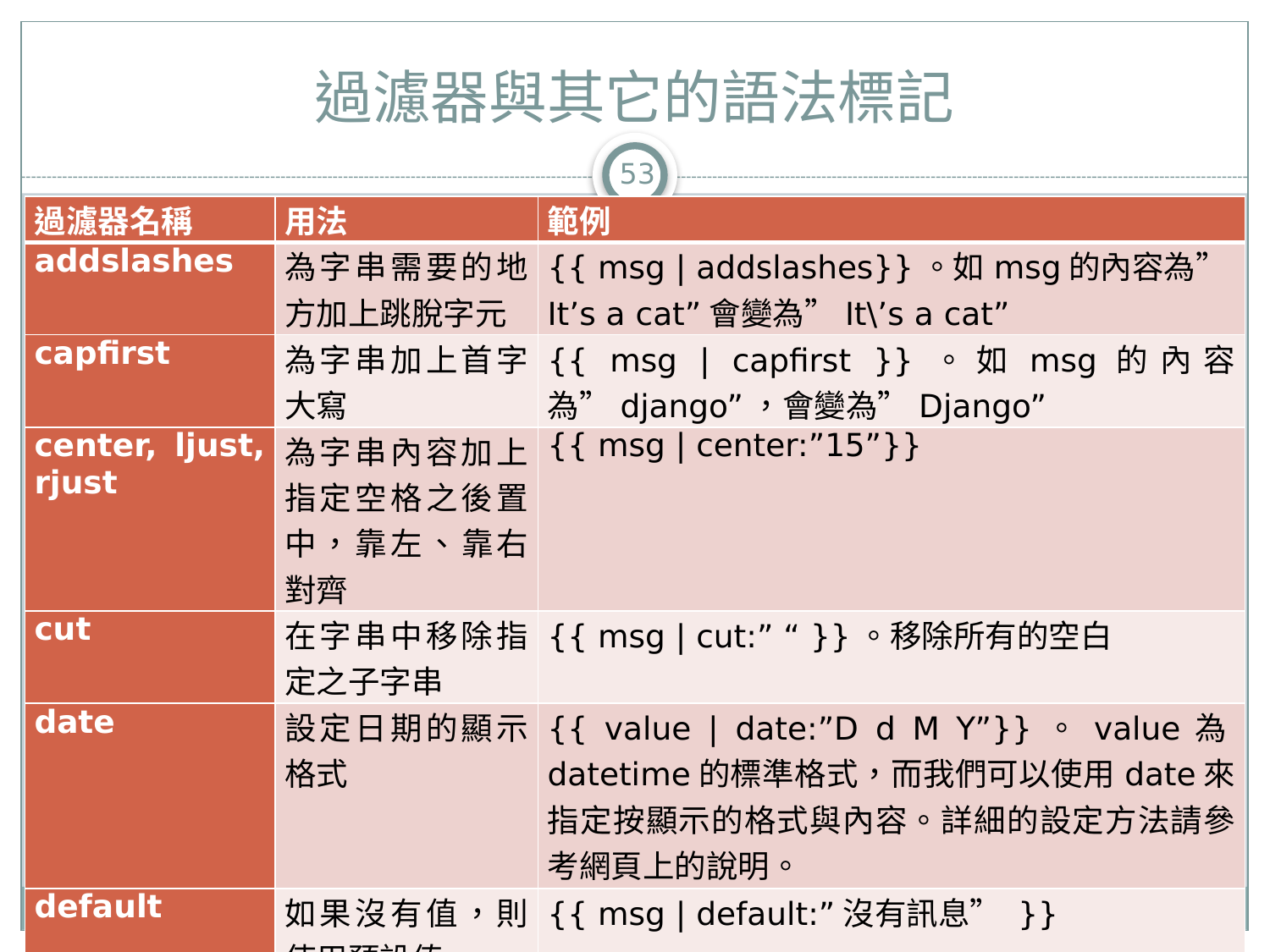

# 過濾器與其它的語法標記
53
| 過濾器名稱 | 用法 | 範例 |
| --- | --- | --- |
| addslashes | 為字串需要的地方加上跳脫字元 | {{ msg | addslashes}}。如msg的內容為”It’s a cat”會變為”It\’s a cat” |
| capfirst | 為字串加上首字大寫 | {{ msg | capfirst }}。如msg的內容為”django”，會變為”Django” |
| center, ljust, rjust | 為字串內容加上指定空格之後置中，靠左、靠右對齊 | {{ msg | center:”15”}} |
| cut | 在字串中移除指定之子字串 | {{ msg | cut:” “ }}。移除所有的空白 |
| date | 設定日期的顯示格式 | {{ value | date:”D d M Y”}}。value為datetime的標準格式，而我們可以使用date來指定按顯示的格式與內容。詳細的設定方法請參考網頁上的說明。 |
| default | 如果沒有值，則使用預設值 | {{ msg | default:”沒有訊息” }} |